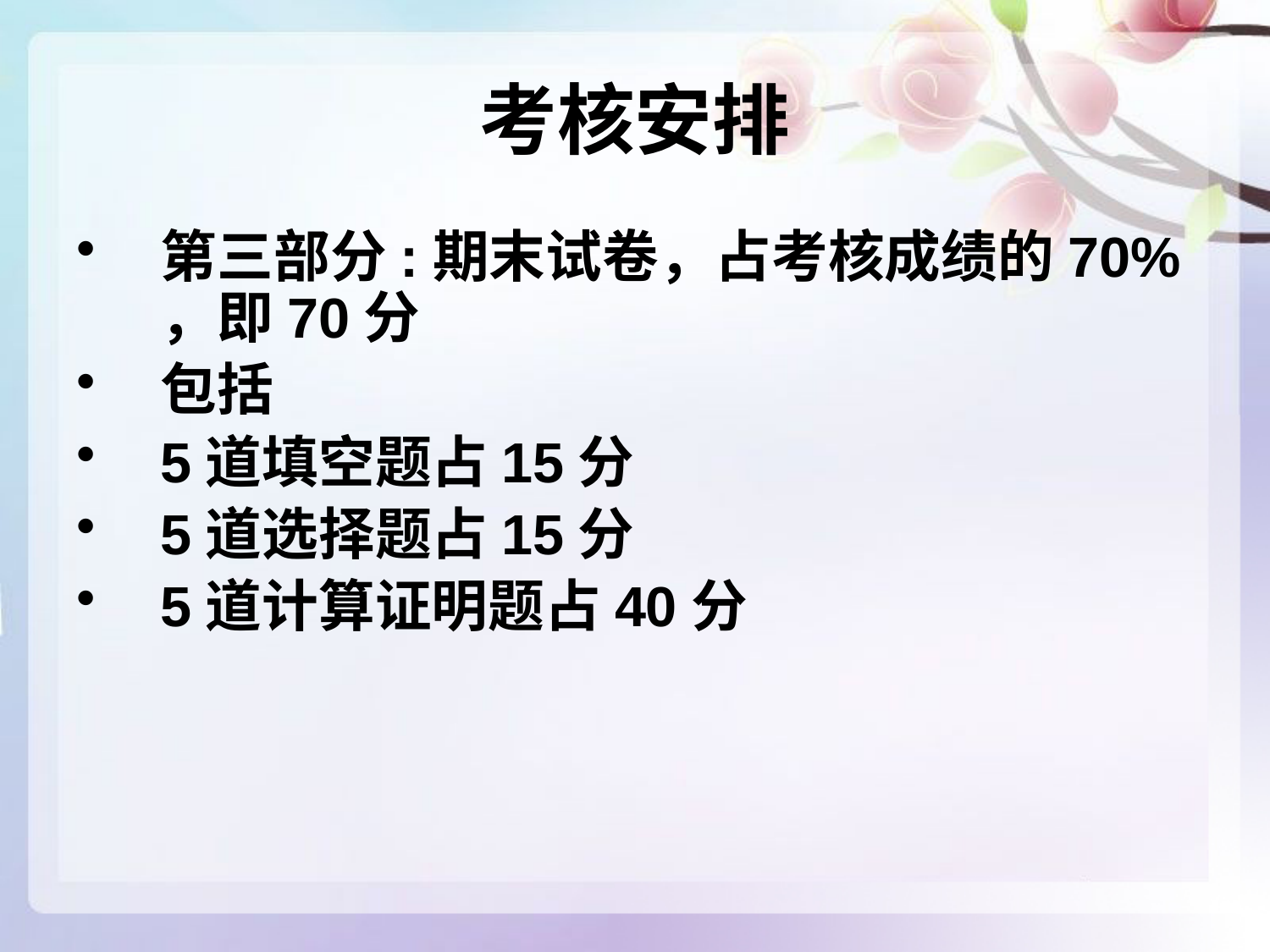

# 考核安排
第三部分:期末试卷，占考核成绩的70% ，即70分
包括
5道填空题占15分
5道选择题占15分
5道计算证明题占40分